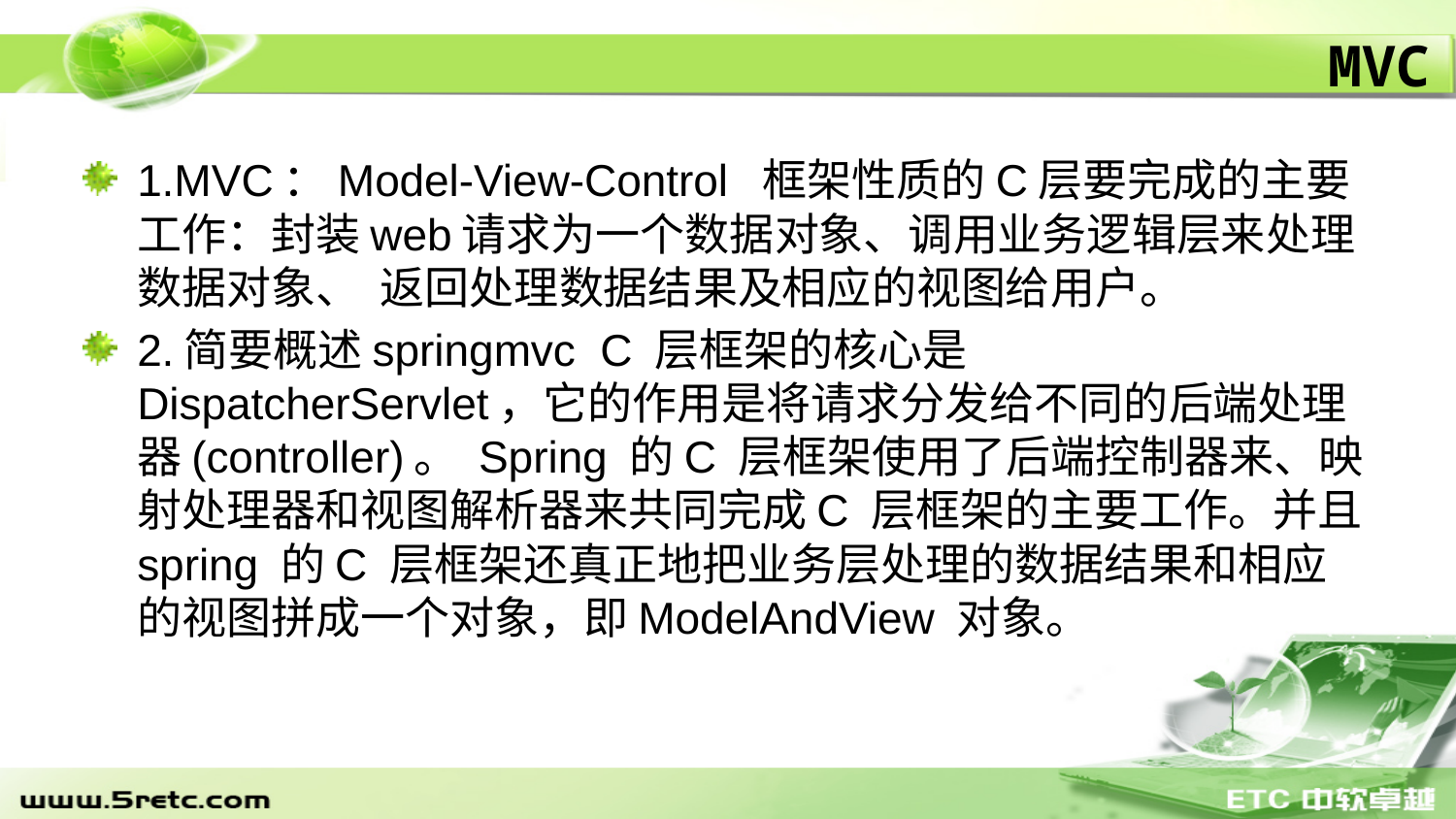

# MVC
1.MVC：Model-View-Control  框架性质的C层要完成的主要工作：封装web请求为一个数据对象、调用业务逻辑层来处理数据对象、  返回处理数据结果及相应的视图给用户。
2.简要概述springmvc  C 层框架的核心是 DispatcherServlet，它的作用是将请求分发给不同的后端处理器(controller)。 Spring 的C 层框架使用了后端控制器来、映射处理器和视图解析器来共同完成C 层框架的主要工作。并且spring 的C 层框架还真正地把业务层处理的数据结果和相应的视图拼成一个对象，即ModelAndView 对象。